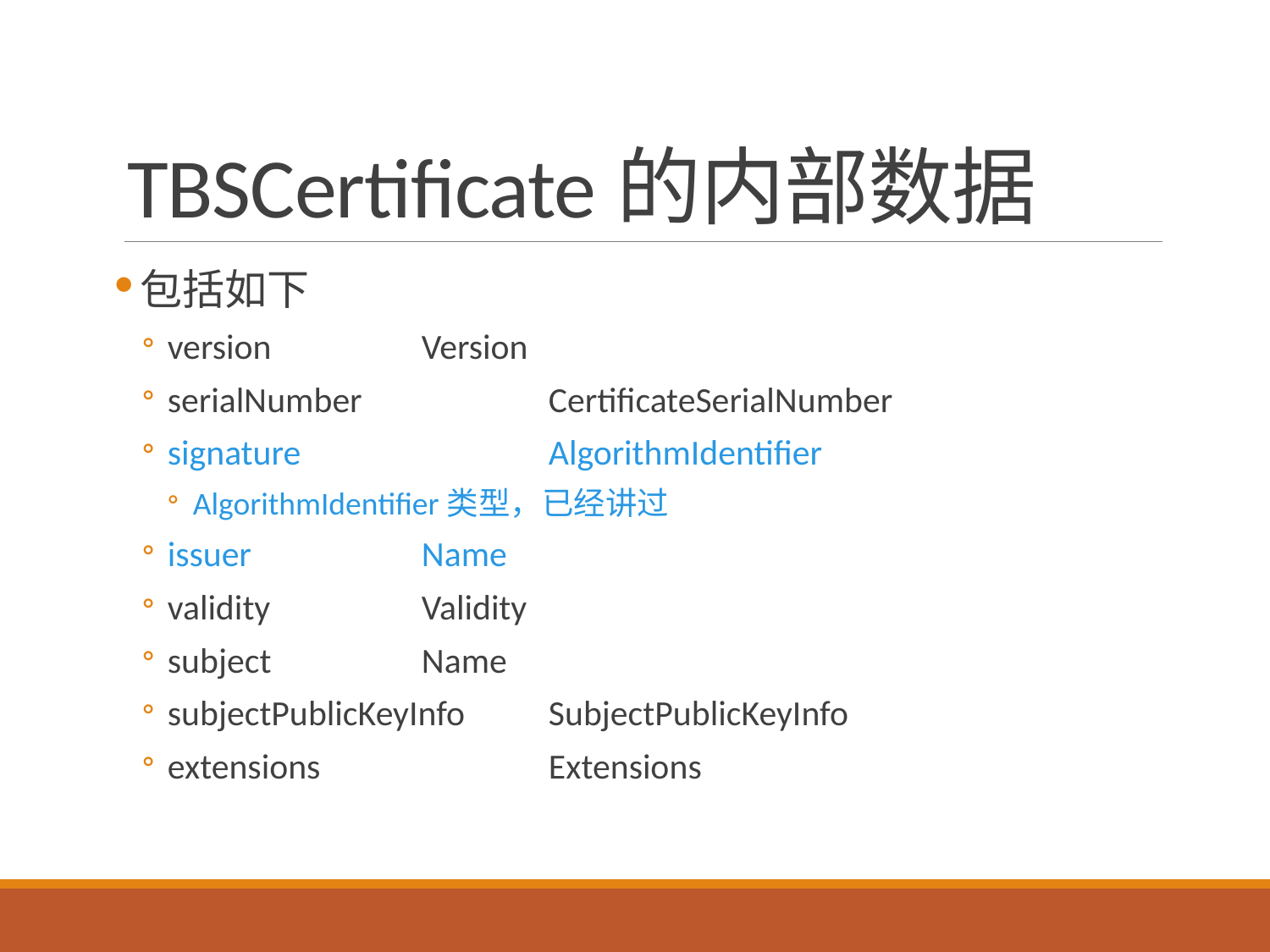

# TBSCertificate的内部数据
包括如下
version		Version
serialNumber		CertificateSerialNumber
signature 		AlgorithmIdentifier
AlgorithmIdentifier类型，已经讲过
issuer		Name
validity		Validity
subject		Name
subjectPublicKeyInfo	SubjectPublicKeyInfo
extensions		Extensions
24